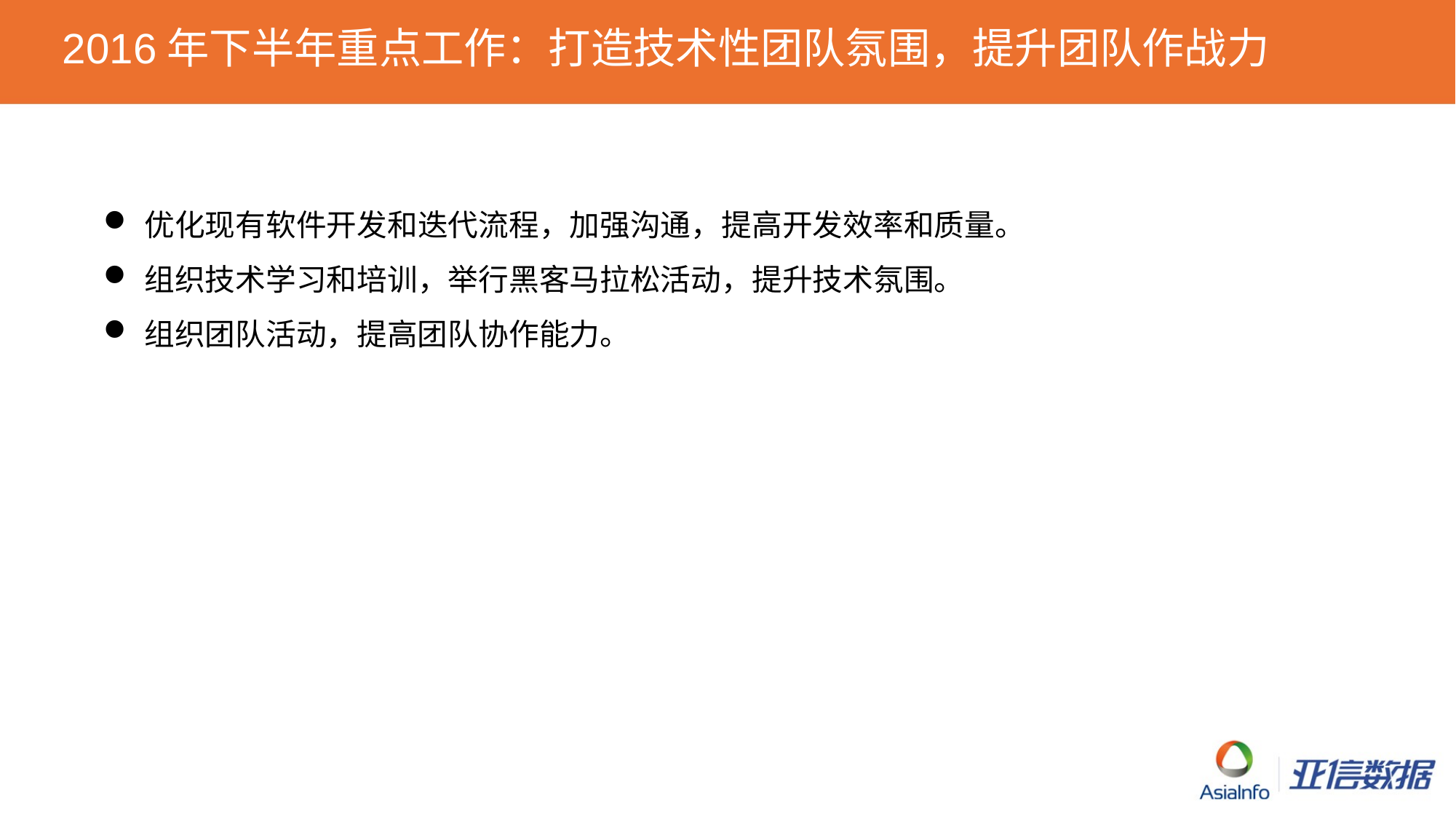

# 2016年下半年重点工作：打造技术性团队氛围，提升团队作战力
优化现有软件开发和迭代流程，加强沟通，提高开发效率和质量。
组织技术学习和培训，举行黑客马拉松活动，提升技术氛围。
组织团队活动，提高团队协作能力。